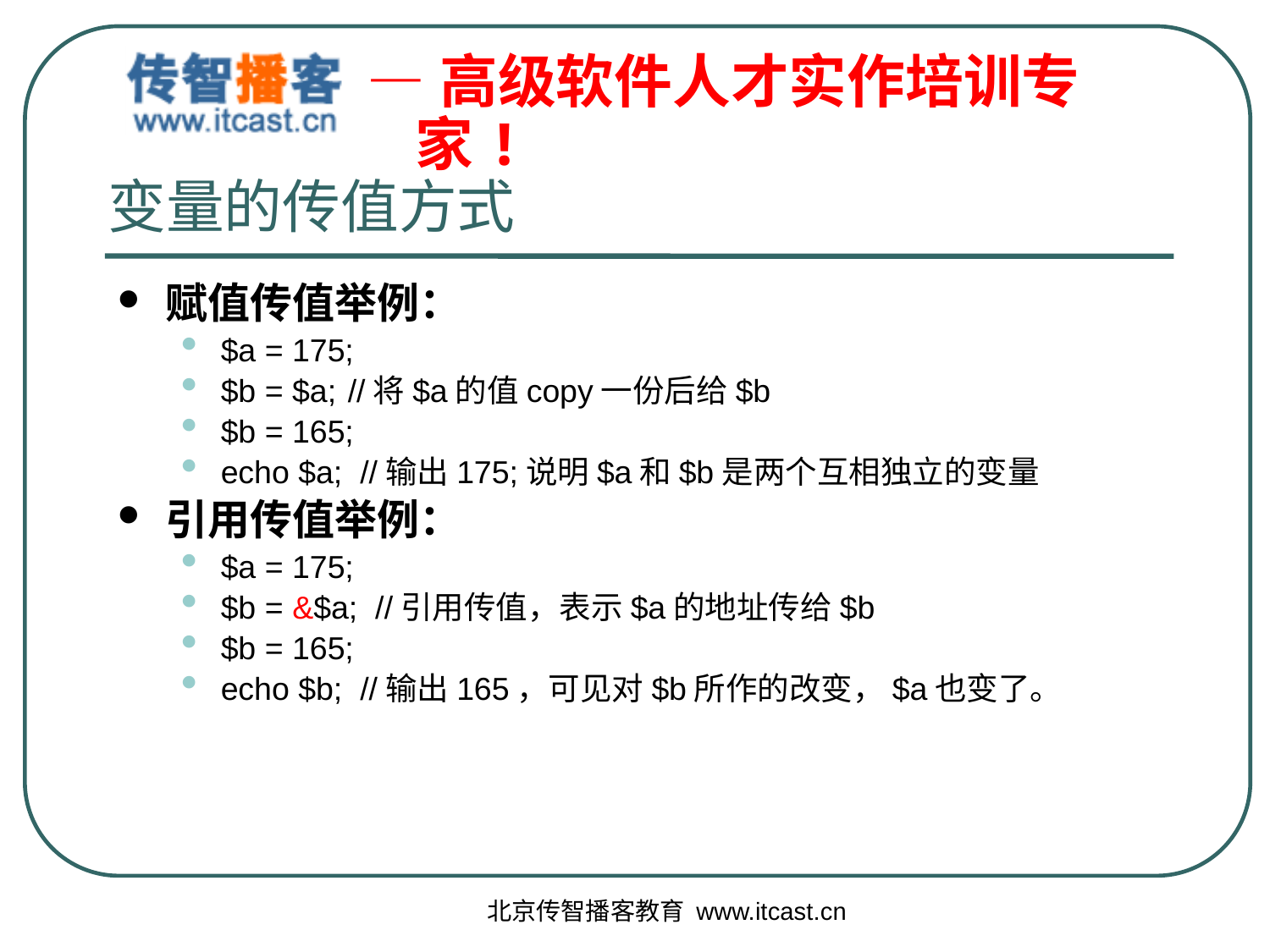

# 变量的传值方式
赋值传值举例：
$a = 175;
$b = $a;	//将$a的值copy一份后给$b
$b = 165;
echo $a;  //输出175;说明$a和$b是两个互相独立的变量
引用传值举例：
$a = 175;
$b = &$a;  //引用传值，表示$a的地址传给$b
$b = 165;
echo $b;  //输出165，可见对$b所作的改变，$a也变了。